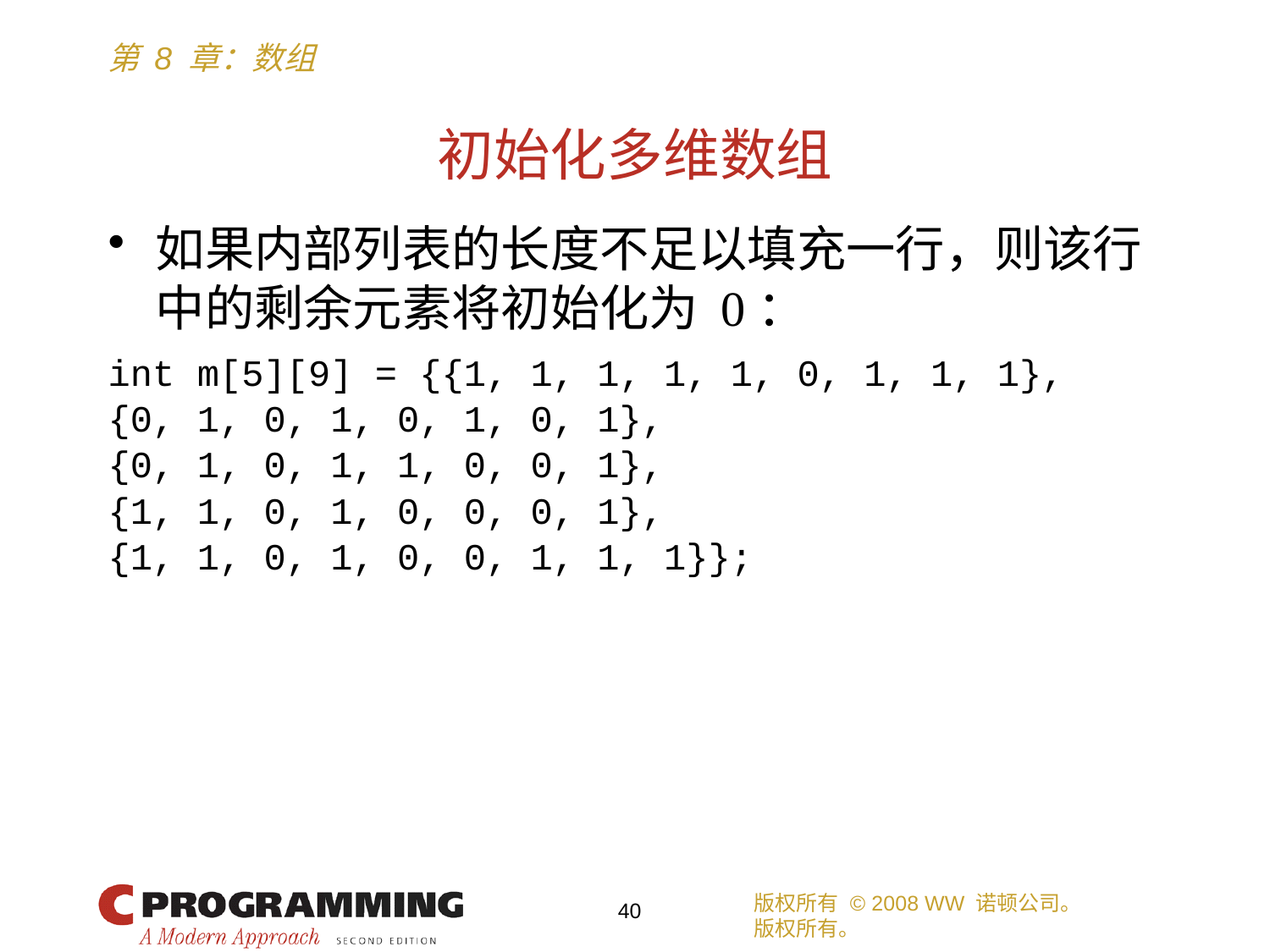

# 初始化多维数组
如果内部列表的长度不足以填充一行，则该行中的剩余元素将初始化为 0：
int m[5][9] = {{1, 1, 1, 1, 1, 0, 1, 1, 1},
{0, 1, 0, 1, 0, 1, 0, 1},
{0, 1, 0, 1, 1, 0, 0, 1},
{1, 1, 0, 1, 0, 0, 0, 1},
{1, 1, 0, 1, 0, 0, 1, 1, 1}};
版权所有 © 2008 WW 诺顿公司。
版权所有。
40